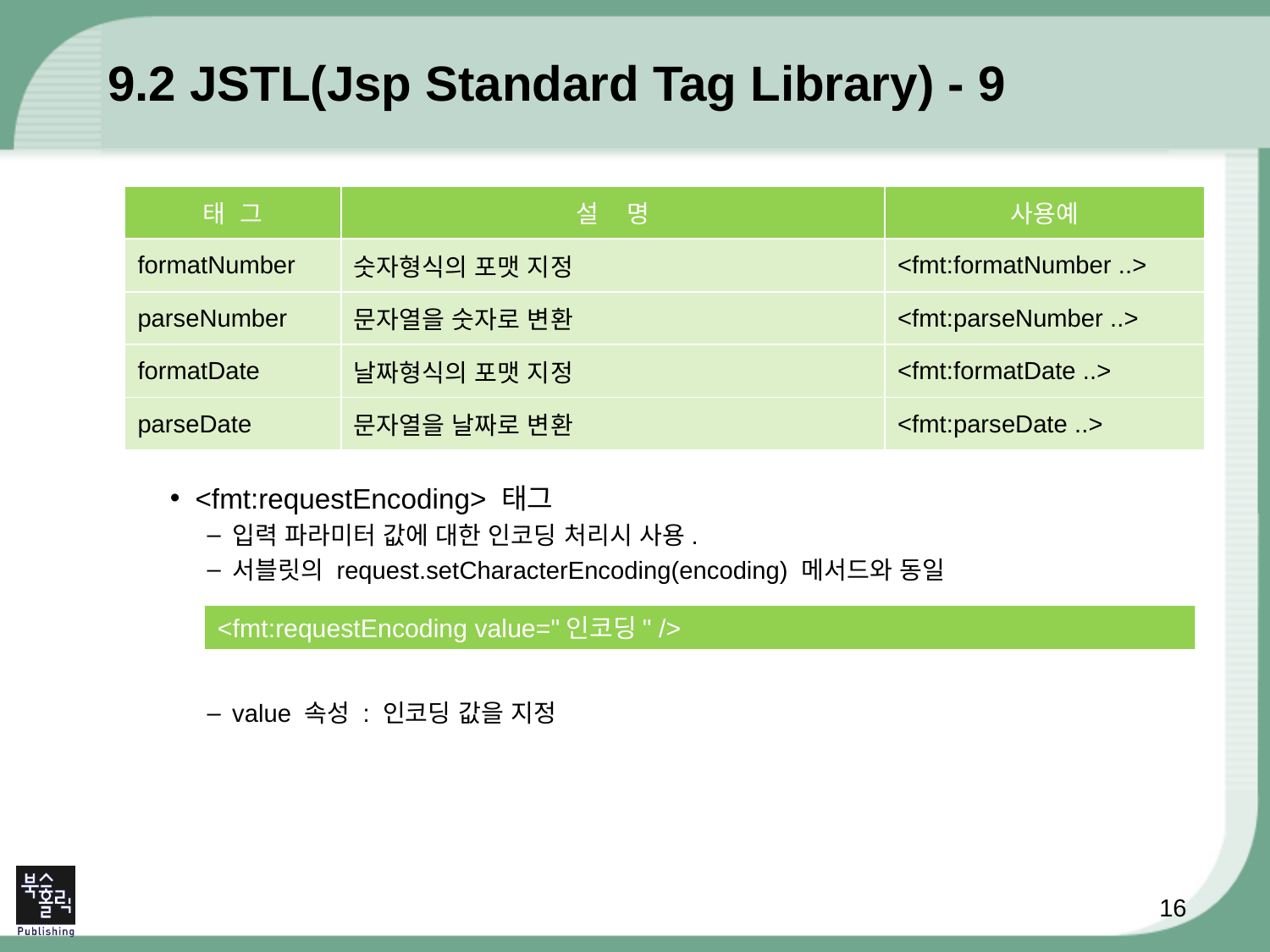

# 9.2 JSTL(Jsp Standard Tag Library) - 9

<fmt:requestEncoding> 태그
입력 파라미터 값에 대한 인코딩 처리시 사용.
서블릿의 request.setCharacterEncoding(encoding) 메서드와 동일

value 속성 : 인코딩 값을 지정
| 태 그 | 설 명 | 사용예 |
| --- | --- | --- |
| formatNumber | 숫자형식의 포맷 지정 | <fmt:formatNumber ..> |
| parseNumber | 문자열을 숫자로 변환 | <fmt:parseNumber ..> |
| formatDate | 날짜형식의 포맷 지정 | <fmt:formatDate ..> |
| parseDate | 문자열을 날짜로 변환 | <fmt:parseDate ..> |
<fmt:requestEncoding value="인코딩" />
16